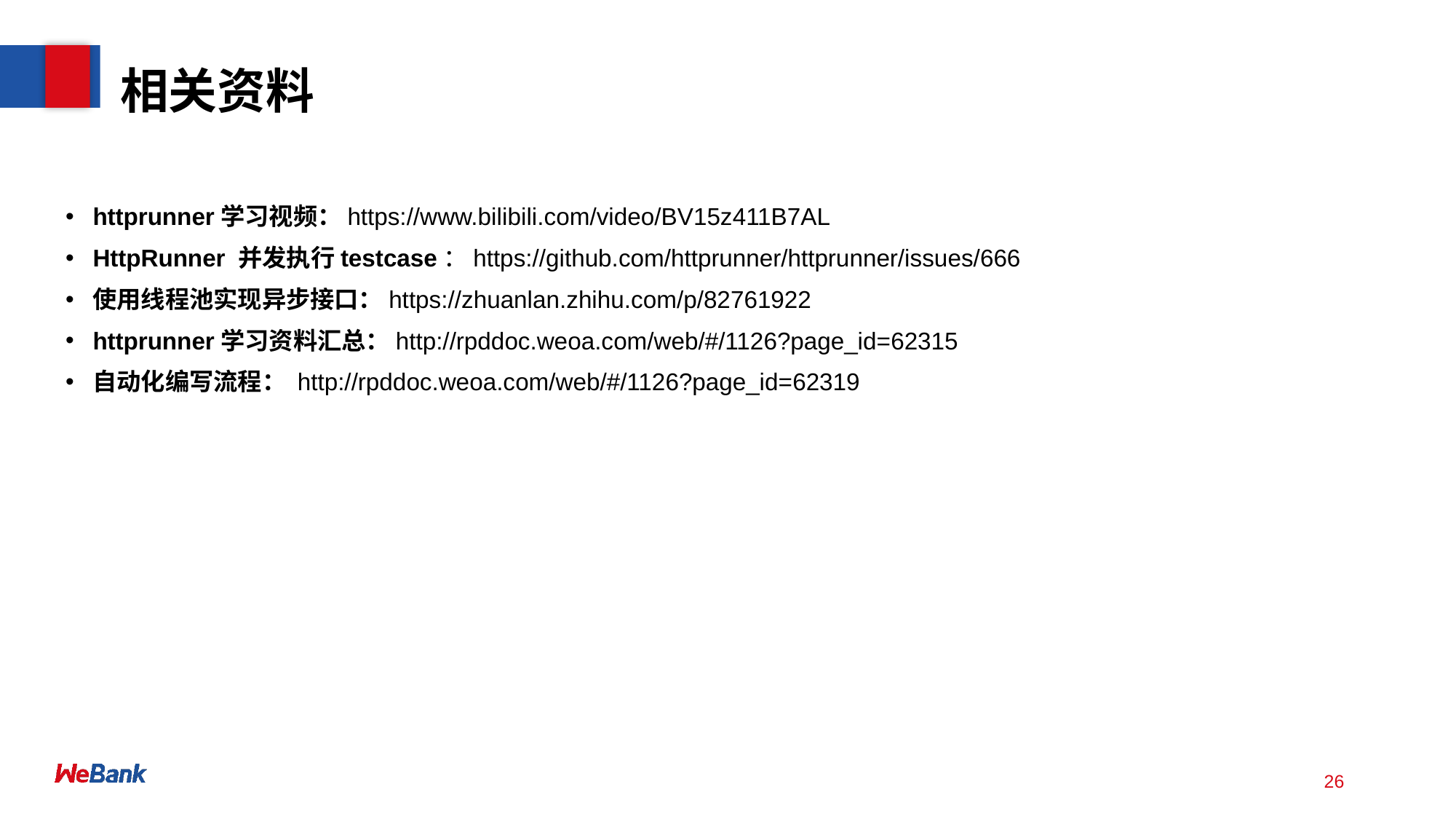

# 相关资料

httprunner学习视频：https://www.bilibili.com/video/BV15z411B7AL
HttpRunner 并发执行testcase：https://github.com/httprunner/httprunner/issues/666
使用线程池实现异步接口：https://zhuanlan.zhihu.com/p/82761922
httprunner学习资料汇总：http://rpddoc.weoa.com/web/#/1126?page_id=62315
自动化编写流程： http://rpddoc.weoa.com/web/#/1126?page_id=62319

26